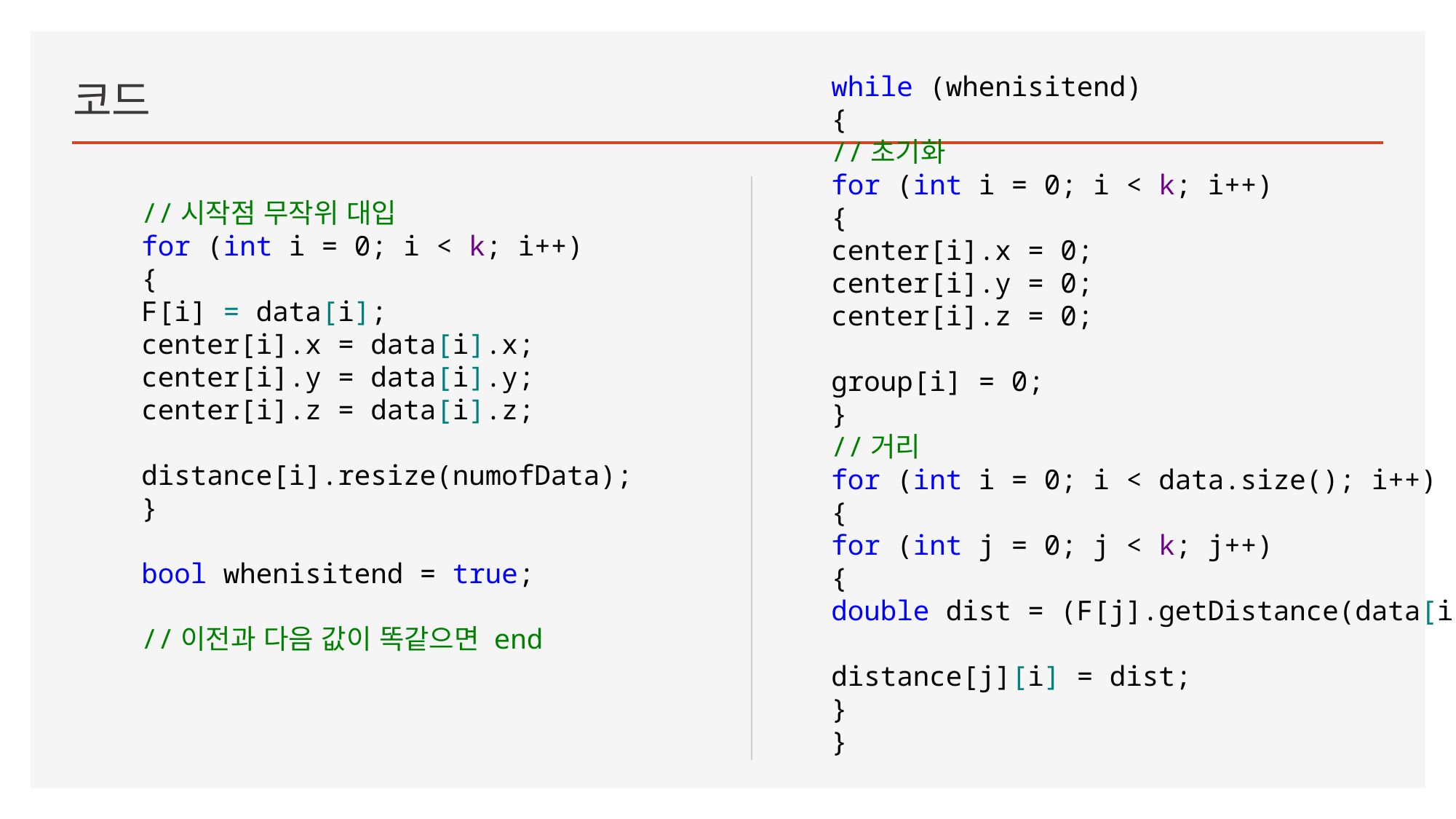

# 코드
while (whenisitend)
{
//초기화
for (int i = 0; i < k; i++)
{
center[i].x = 0;
center[i].y = 0;
center[i].z = 0;

group[i] = 0;
}
//거리
for (int i = 0; i < data.size(); i++)
{
for (int j = 0; j < k; j++)
{
double dist = (F[j].getDistance(data[i]));

distance[j][i] = dist;
}
}
//시작점 무작위 대입
for (int i = 0; i < k; i++)
{
F[i] = data[i];
center[i].x = data[i].x;
center[i].y = data[i].y;
center[i].z = data[i].z;

distance[i].resize(numofData);
}

bool whenisitend = true;

//이전과 다음 값이 똑같으면 end